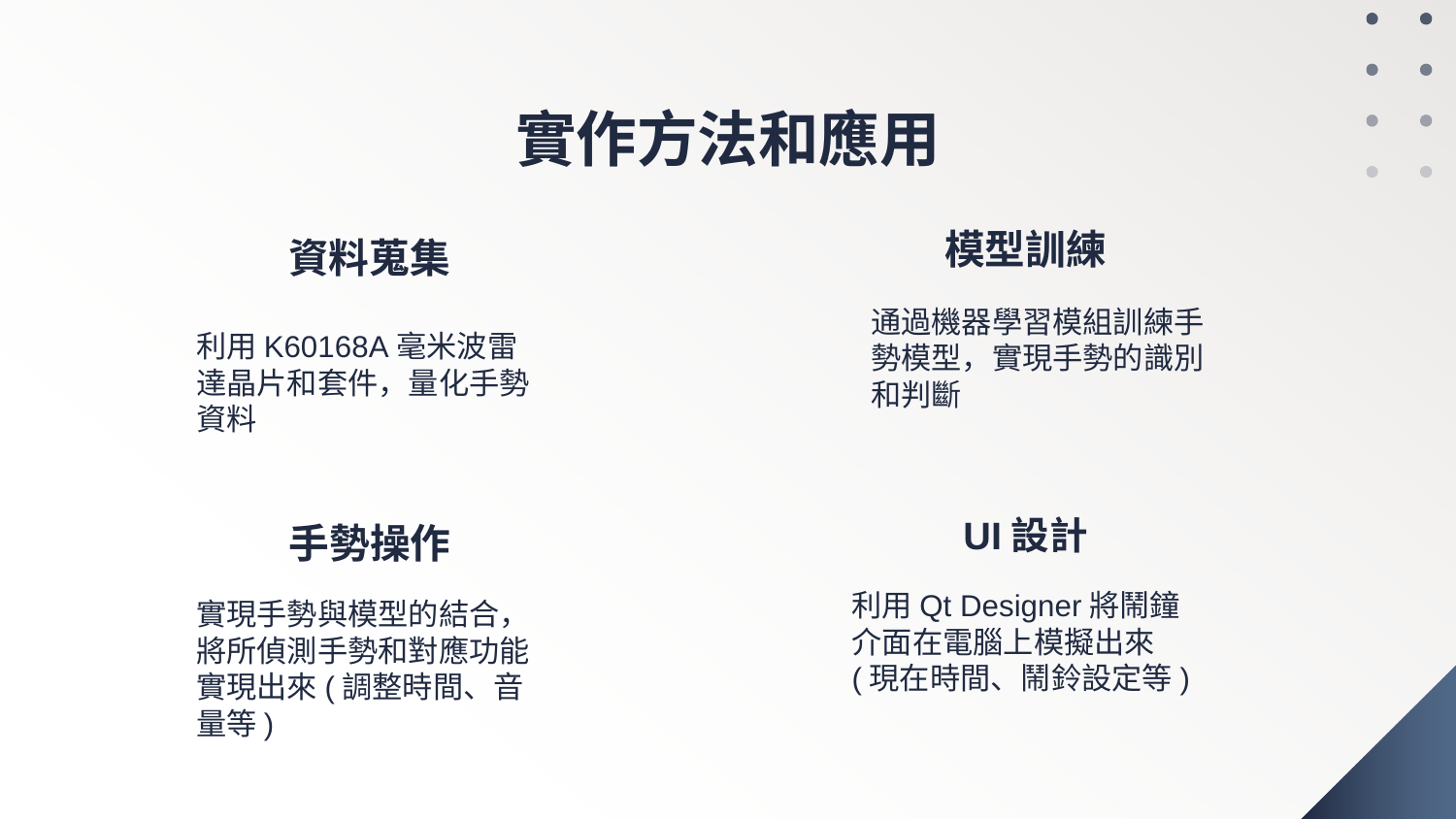

# 實作方法和應用
資料蒐集
模型訓練
通過機器學習模組訓練手勢模型，實現手勢的識別和判斷
利用K60168A毫米波雷達晶片和套件，量化手勢資料
UI設計
手勢操作
利用Qt Designer將鬧鐘介面在電腦上模擬出來(現在時間、鬧鈴設定等)
實現手勢與模型的結合，將所偵測手勢和對應功能實現出來(調整時間、音量等)